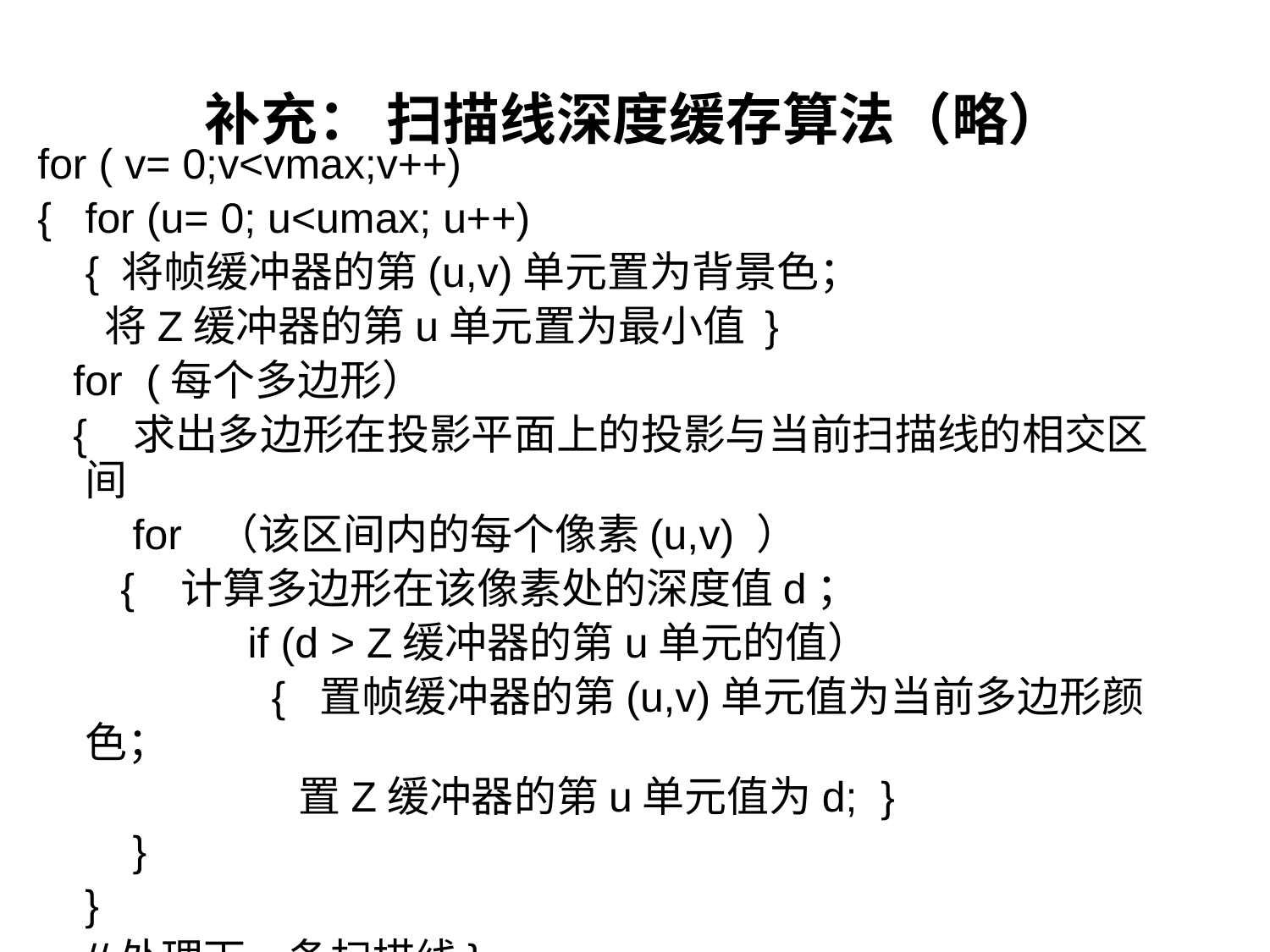

# 补充： 扫描线深度缓存算法（略）
for ( v= 0;v<vmax;v++)
{	for (u= 0; u<umax; u++)
	{ 将帧缓冲器的第(u,v)单元置为背景色；
      将Z缓冲器的第u单元置为最小值 }
   for  (每个多边形）
   {   求出多边形在投影平面上的投影与当前扫描线的相交区间
	    for  （该区间内的每个像素(u,v) ）
       {   计算多边形在该像素处的深度值d；
		   if (d > Z缓冲器的第u单元的值）
     	     {  置帧缓冲器的第(u,v)单元值为当前多边形颜色；
		        置Z缓冲器的第u单元值为d;  }
  	    }
    }
    //处理下一条扫描线}